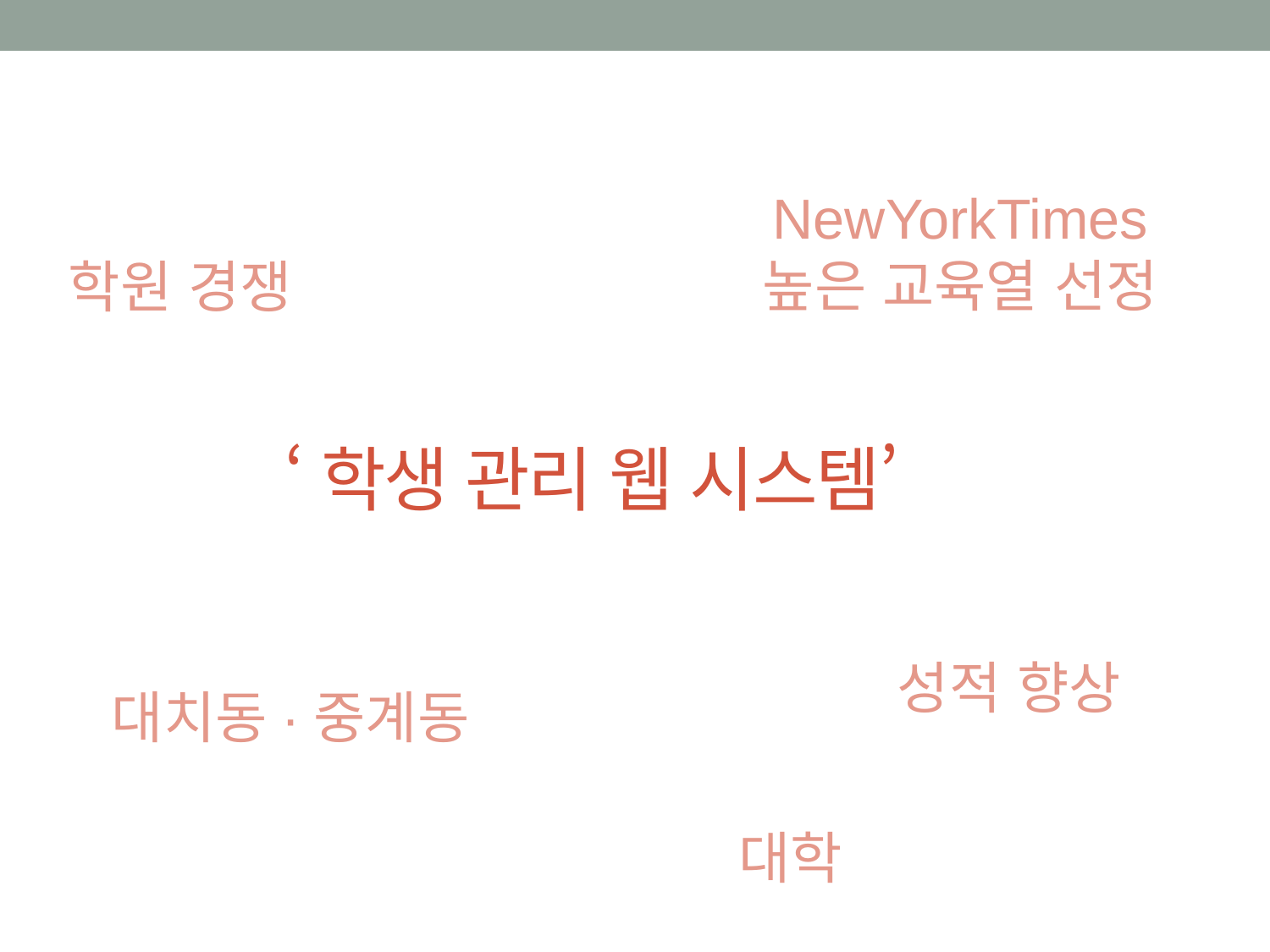

NewYorkTimes
높은 교육열 선정
학원 경쟁
# ‘학생 관리 웹 시스템’
성적 향상
대치동·중계동
대학